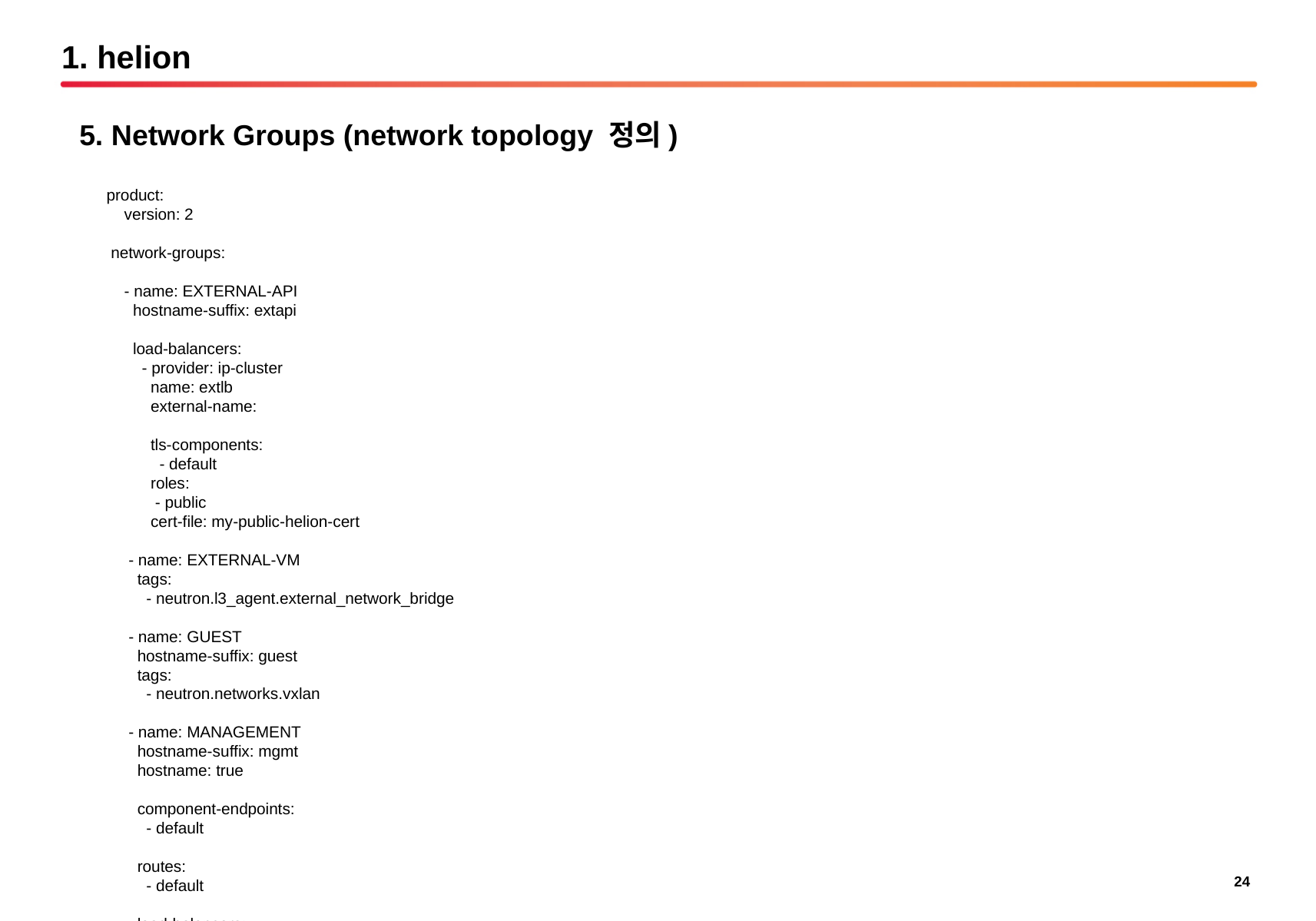

# 1. helion
5. Network Groups (network topology 정의)
 product:
     version: 2

  network-groups:

     - name: EXTERNAL-API
       hostname-suffix: extapi

       load-balancers:
         - provider: ip-cluster
           name: extlb
           external-name:

           tls-components:
             - default
           roles:
            - public
           cert-file: my-public-helion-cert

      - name: EXTERNAL-VM
        tags:
          - neutron.l3_agent.external_network_bridge

      - name: GUEST
        hostname-suffix: guest
        tags:
          - neutron.networks.vxlan

      - name: MANAGEMENT
        hostname-suffix: mgmt
        hostname: true

        component-endpoints:
          - default

        routes:
          - default

        load-balancers:
          - provider: ip-cluster
            name: lb
            components:
              - default
            roles:
              - internal
              - admin

        tags:
          - neutron.networks.vlan:
              provider-physical-network: physnet1